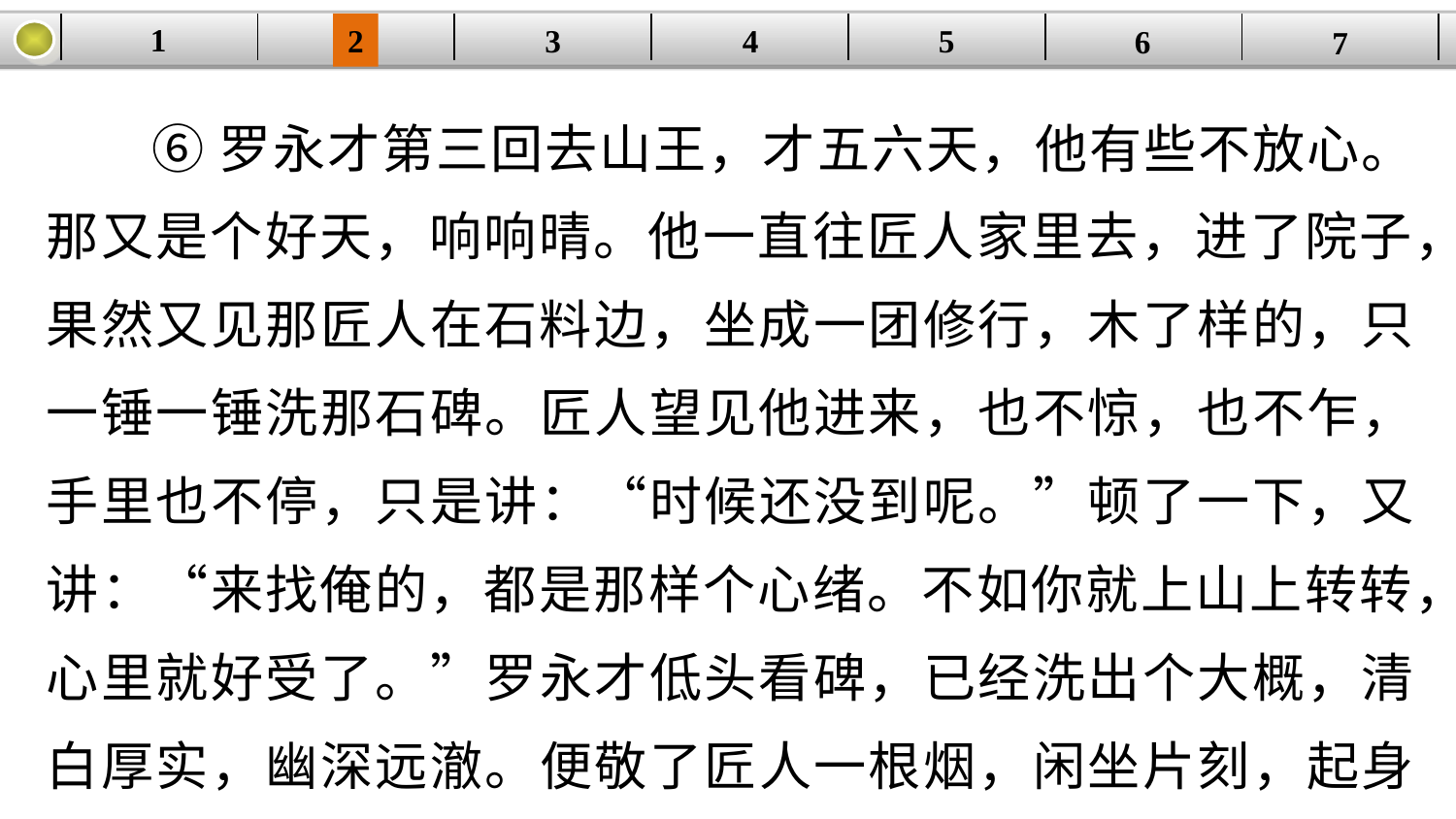

1
5
3
2
|  |  |  |  |  |  |  |
| --- | --- | --- | --- | --- | --- | --- |
4
6
7

⑥罗永才第三回去山王，才五六天，他有些不放心。那又是个好天，响响晴。他一直往匠人家里去，进了院子，果然又见那匠人在石料边，坐成一团修行，木了样的，只一锤一锤洗那石碑。匠人望见他进来，也不惊，也不乍，手里也不停，只是讲：“时候还没到呢。”顿了一下，又讲：“来找俺的，都是那样个心绪。不如你就上山上转转，心里就好受了。”罗永才低头看碑，已经洗出个大概，清白厚实，幽深远澈。便敬了匠人一根烟，闲坐片刻，起身往山上去了。